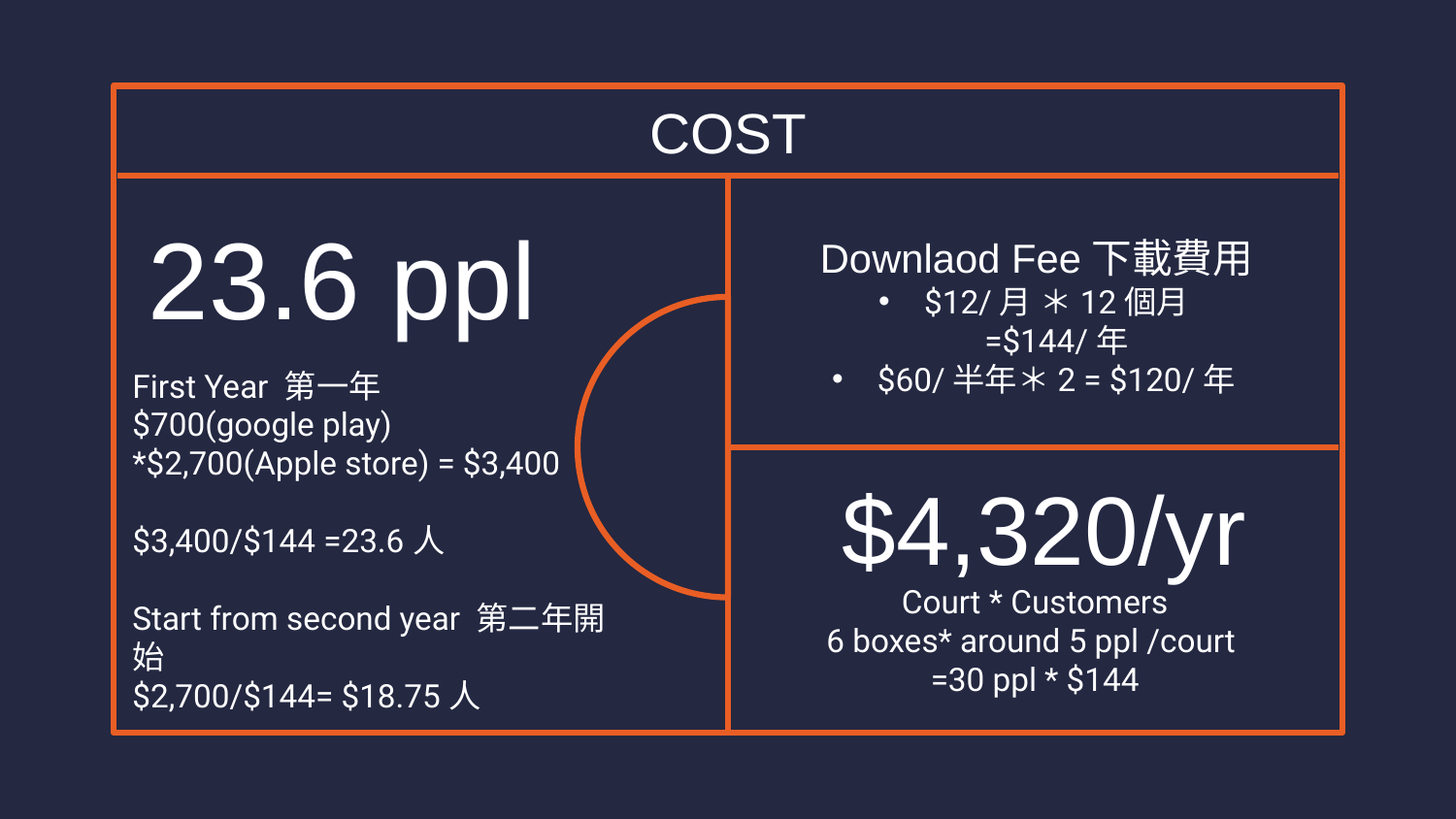

# COST
 Downlaod Fee下載費用
23.6 ppl

$12/月 ＊12個月 =$144/年
$60/半年＊2 = $120/年

First Year 第一年
$700(google play)
*$2,700(Apple store) = $3,400

$3,400/$144 =23.6人

Start from second year 第二年開始
$2,700/$144= $18.75人

$4,320/yr
Court * Customers
6 boxes* around 5 ppl /court
=30 ppl * $144